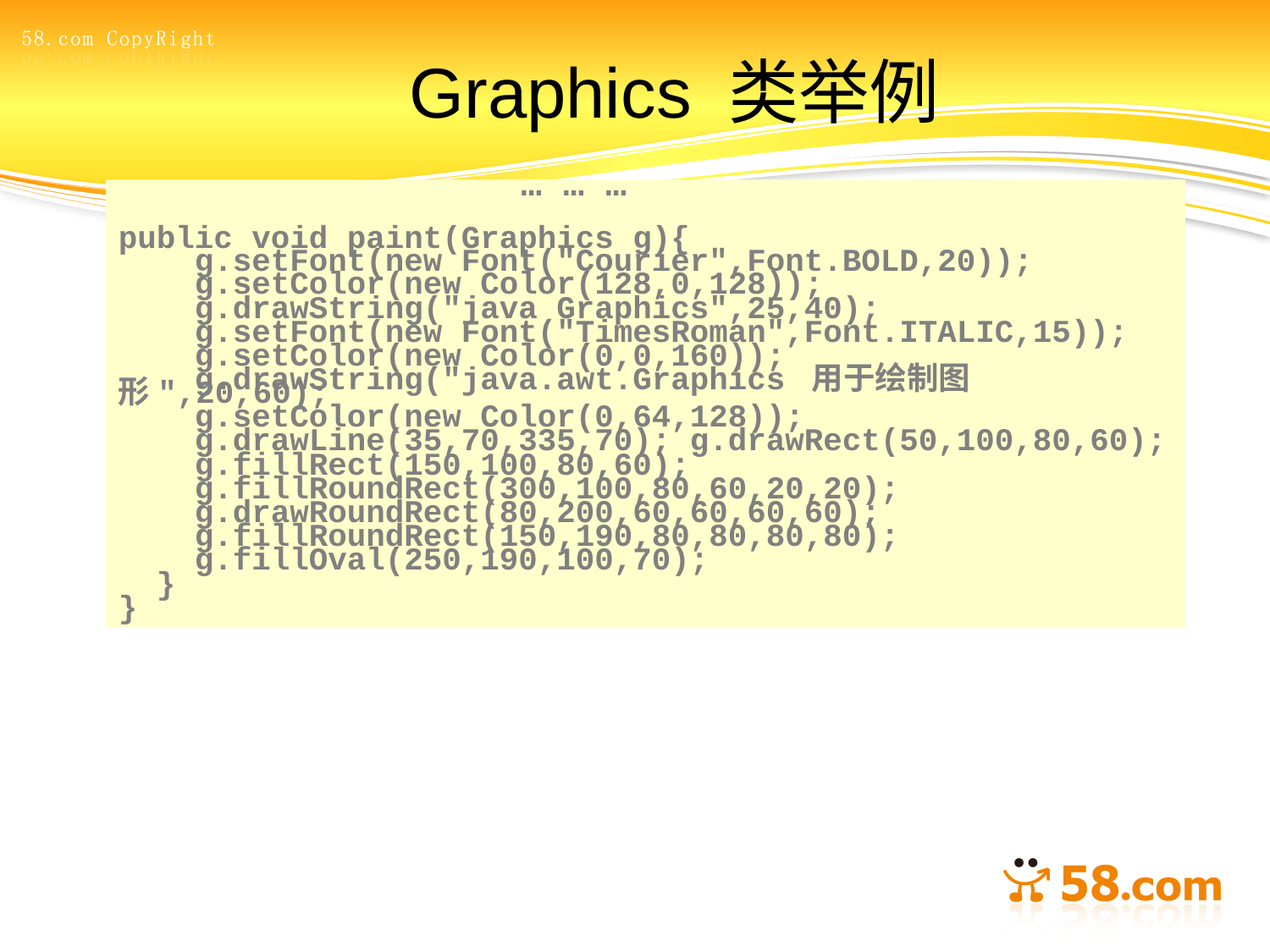

# Graphics 类举例
                   … … …

public void paint(Graphics g){
    g.setFont(new Font("Courier",Font.BOLD,20));
    g.setColor(new Color(128,0,128));
    g.drawString("java Graphics",25,40);
    g.setFont(new Font("TimesRoman",Font.ITALIC,15));
    g.setColor(new Color(0,0,160));
    g.drawString("java.awt.Graphics 用于绘制图形",20,60);
    g.setColor(new Color(0,64,128));
    g.drawLine(35,70,335,70); g.drawRect(50,100,80,60);
    g.fillRect(150,100,80,60);
    g.fillRoundRect(300,100,80,60,20,20);
    g.drawRoundRect(80,200,60,60,60,60);
    g.fillRoundRect(150,190,80,80,80,80);
    g.fillOval(250,190,100,70);
  }
}